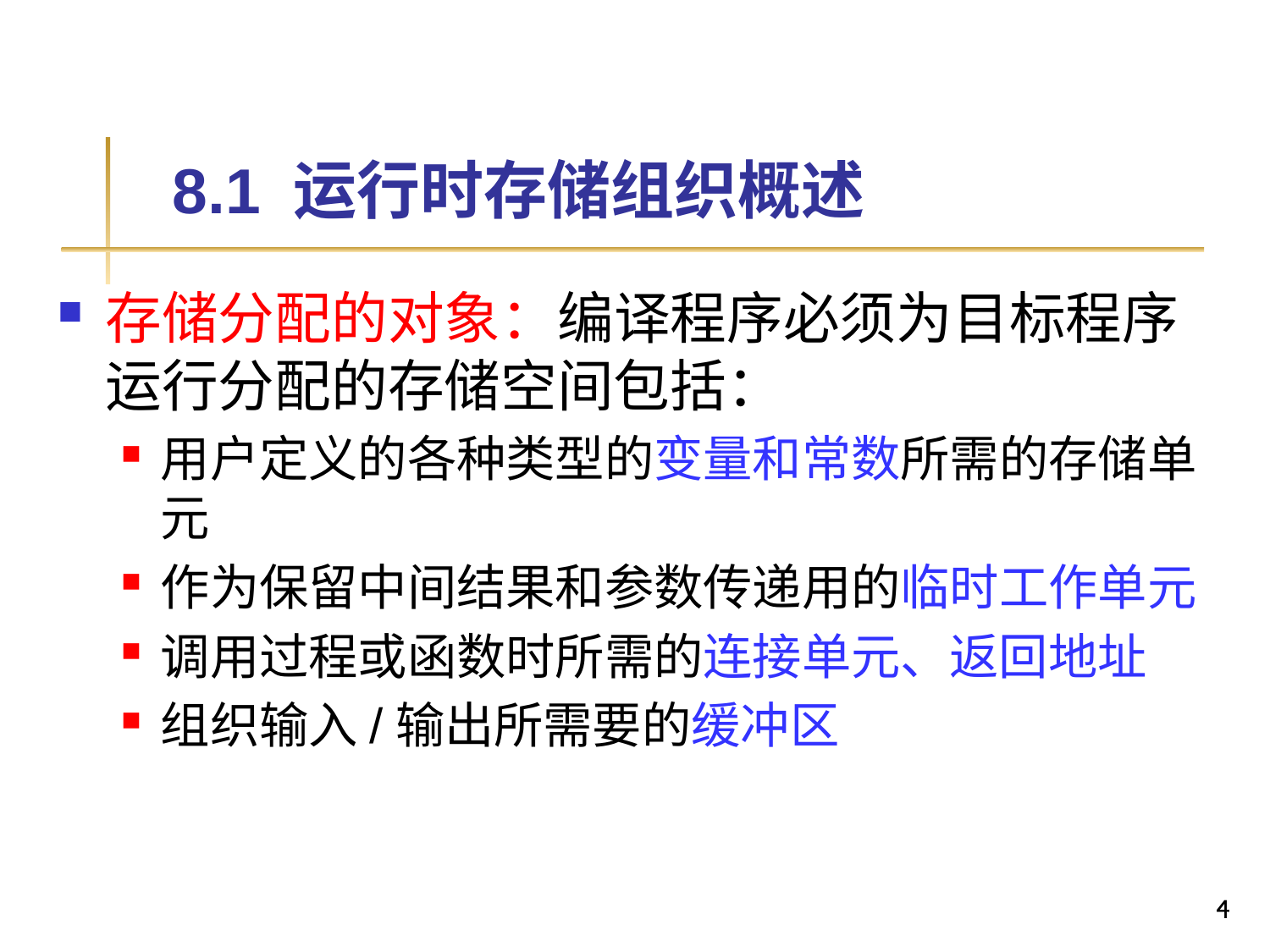

# 8.1 运行时存储组织概述
存储分配的对象：编译程序必须为目标程序运行分配的存储空间包括：
用户定义的各种类型的变量和常数所需的存储单元
作为保留中间结果和参数传递用的临时工作单元
调用过程或函数时所需的连接单元、返回地址
组织输入/输出所需要的缓冲区
4